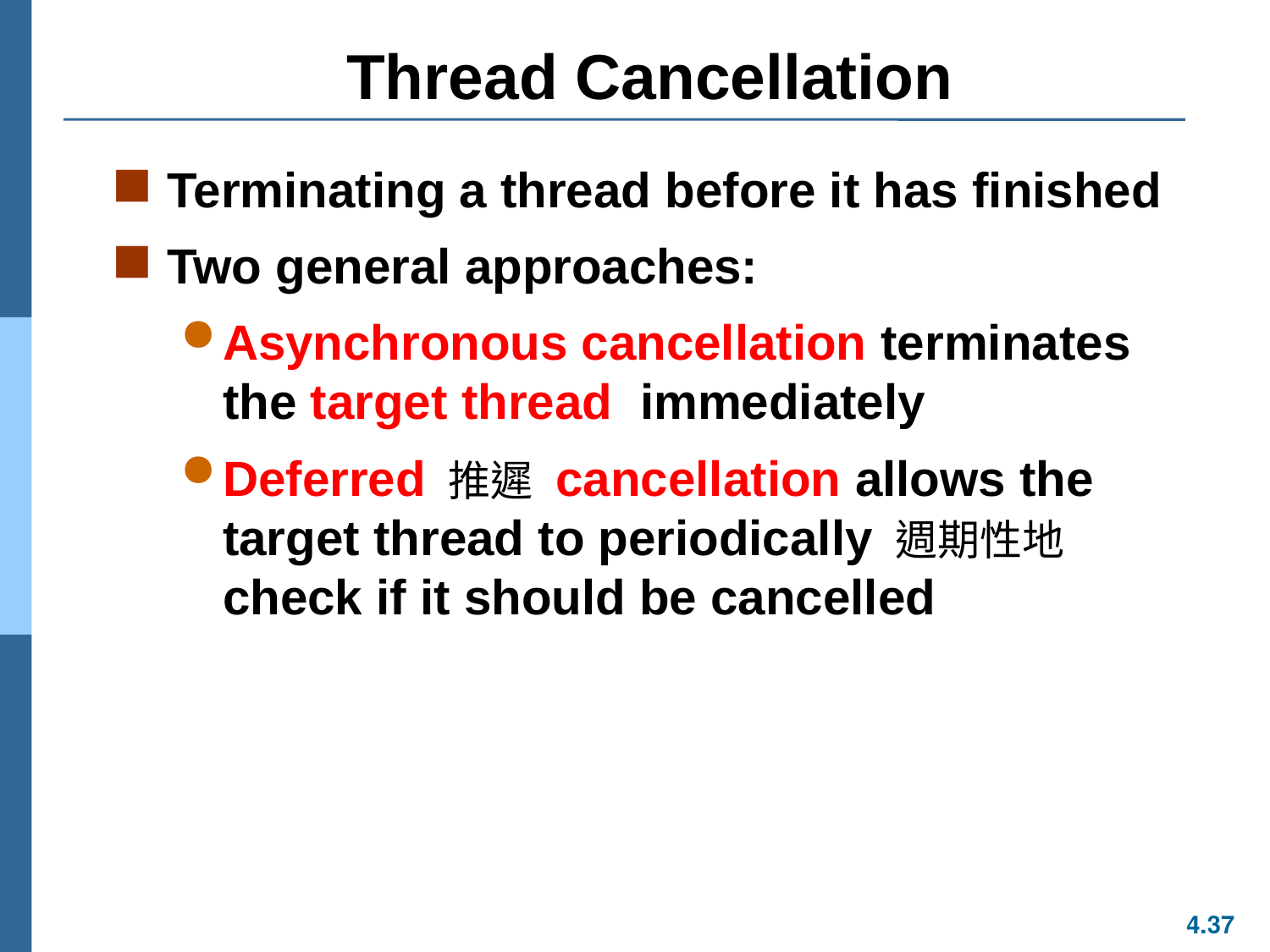

# Thread Cancellation
Terminating a thread before it has finished
Two general approaches:
Asynchronous cancellation terminates the target thread  immediately
Deferred 推遲 cancellation allows the target thread to periodically 週期性地 check if it should be cancelled